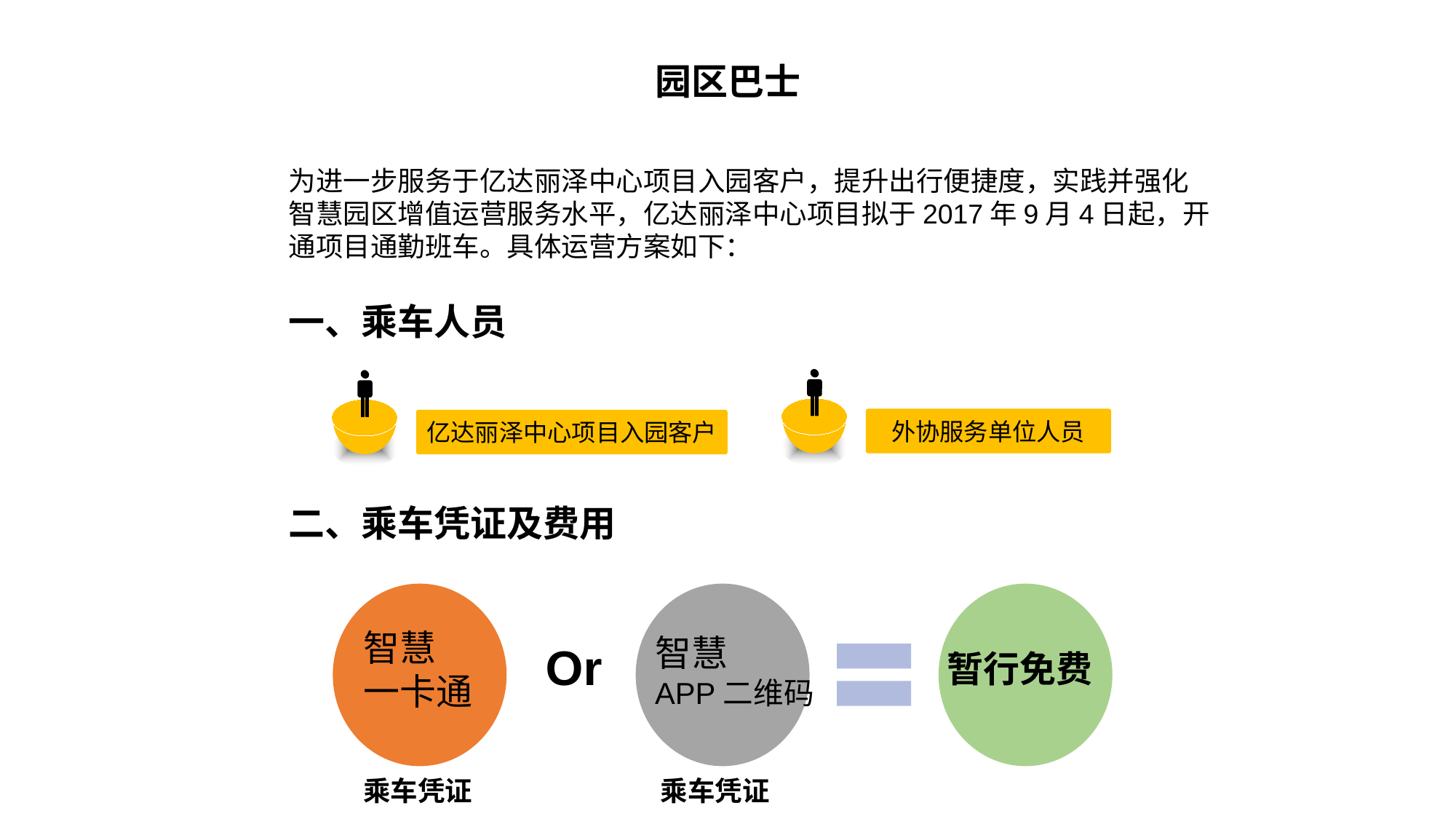

园区巴士

为进一步服务于亿达丽泽中心项目入园客户，提升出行便捷度，实践并强化智慧园区增值运营服务水平，亿达丽泽中心项目拟于2017年9月4日起，开通项目通勤班车。具体运营方案如下：

一、乘车人员

外协服务单位人员

亿达丽泽中心项目入园客户

二、乘车凭证及费用

智慧
一卡通
智慧
APP二维码
Or
暂行免费
乘车凭证
乘车凭证